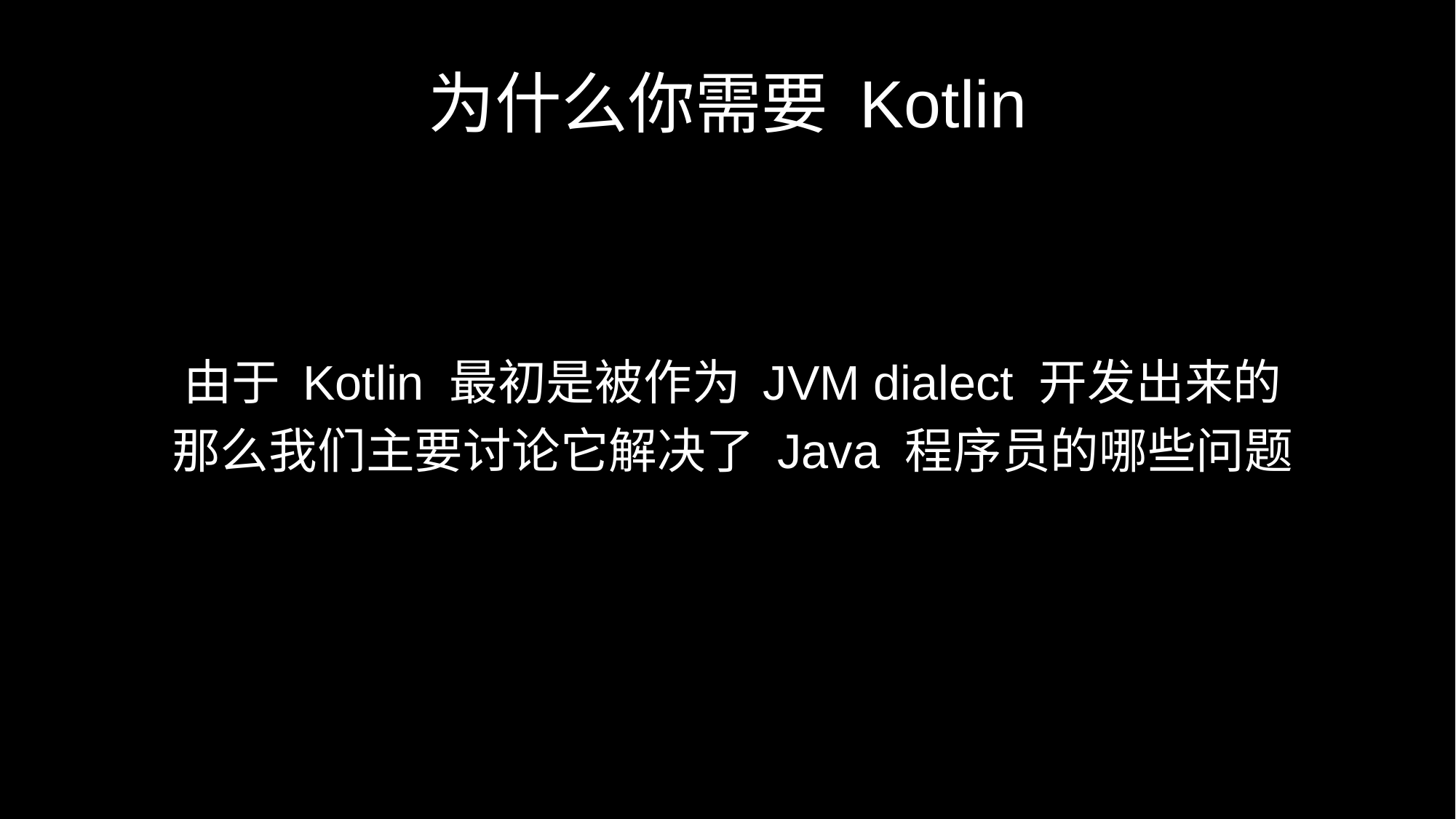

# 为什么你需要 Kotlin
由于 Kotlin 最初是被作为 JVM dialect 开发出来的
那么我们主要讨论它解决了 Java 程序员的哪些问题